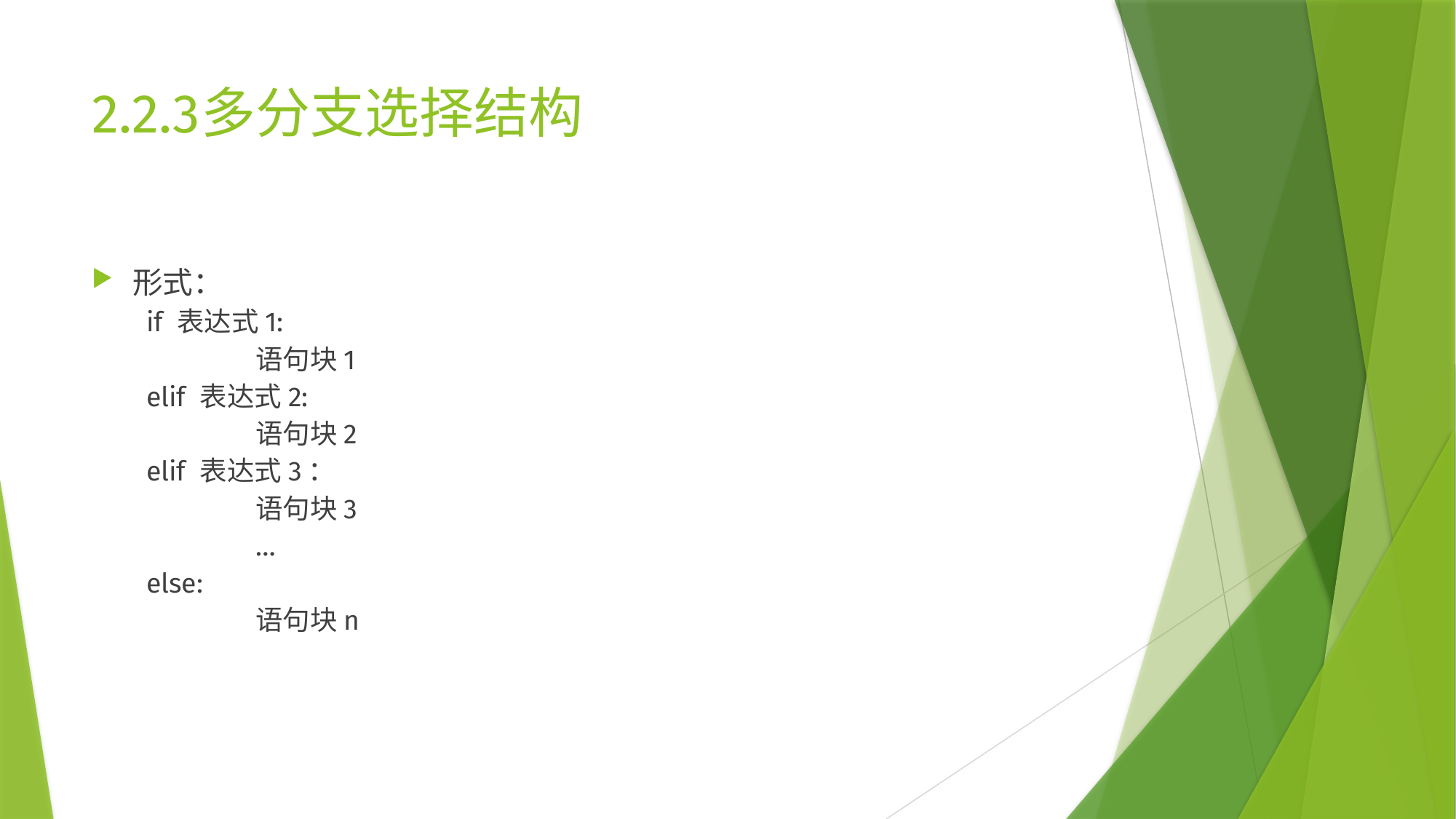

# 2.2.3	多分支选择结构
形式：
if 表达式1:
	语句块1
elif 表达式2:
	语句块2
elif 表达式3：
	语句块3
	…
else:
	语句块n